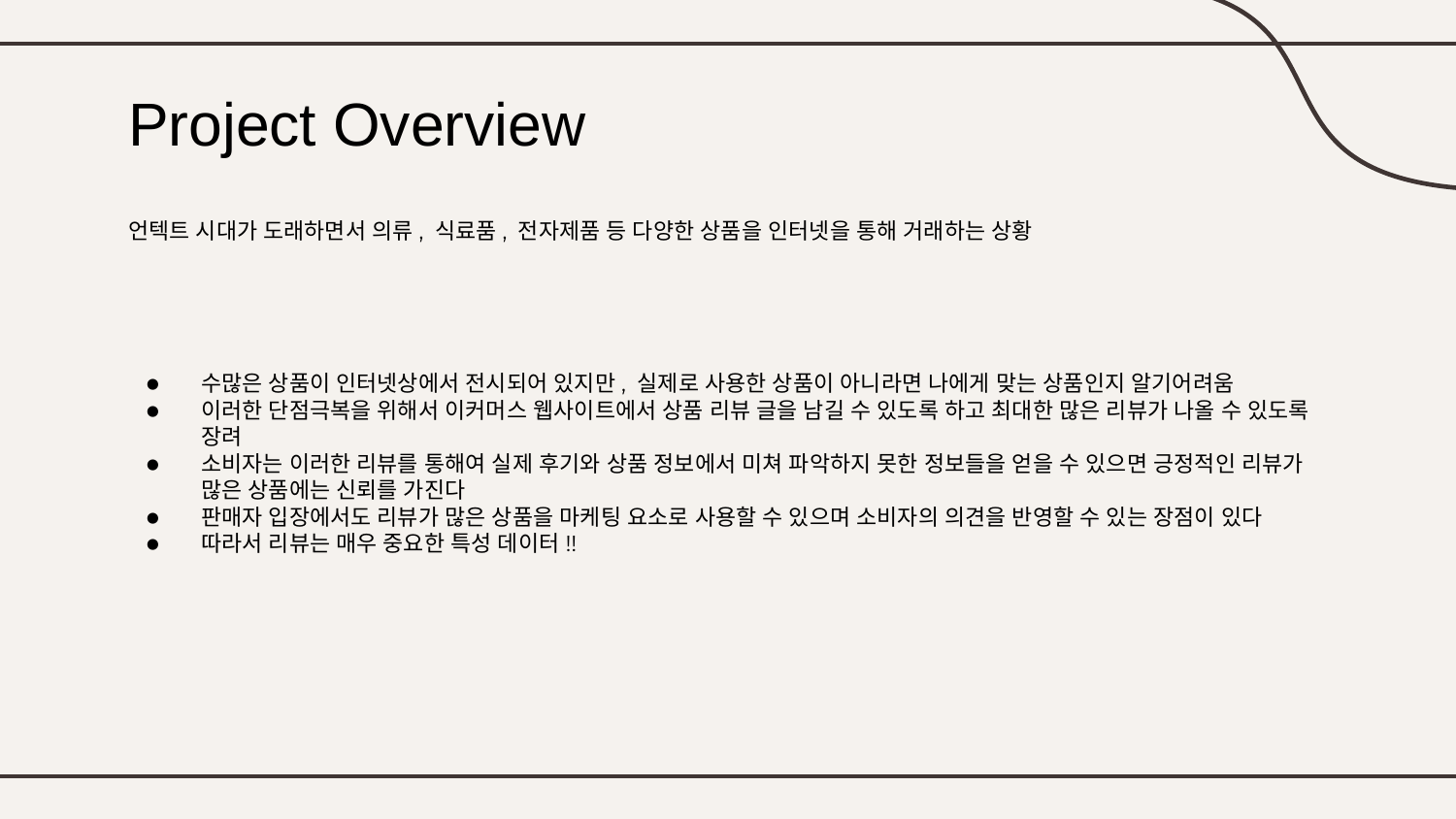

# Project Overview
언텍트 시대가 도래하면서 의류, 식료품, 전자제품 등 다양한 상품을 인터넷을 통해 거래하는 상황

수많은 상품이 인터넷상에서 전시되어 있지만, 실제로 사용한 상품이 아니라면 나에게 맞는 상품인지 알기어려움
이러한 단점극복을 위해서 이커머스 웹사이트에서 상품 리뷰 글을 남길 수 있도록 하고 최대한 많은 리뷰가 나올 수 있도록 장려
소비자는 이러한 리뷰를 통해여 실제 후기와 상품 정보에서 미쳐 파악하지 못한 정보들을 얻을 수 있으면 긍정적인 리뷰가 많은 상품에는 신뢰를 가진다
판매자 입장에서도 리뷰가 많은 상품을 마케팅 요소로 사용할 수 있으며 소비자의 의견을 반영할 수 있는 장점이 있다
따라서 리뷰는 매우 중요한 특성 데이터!!